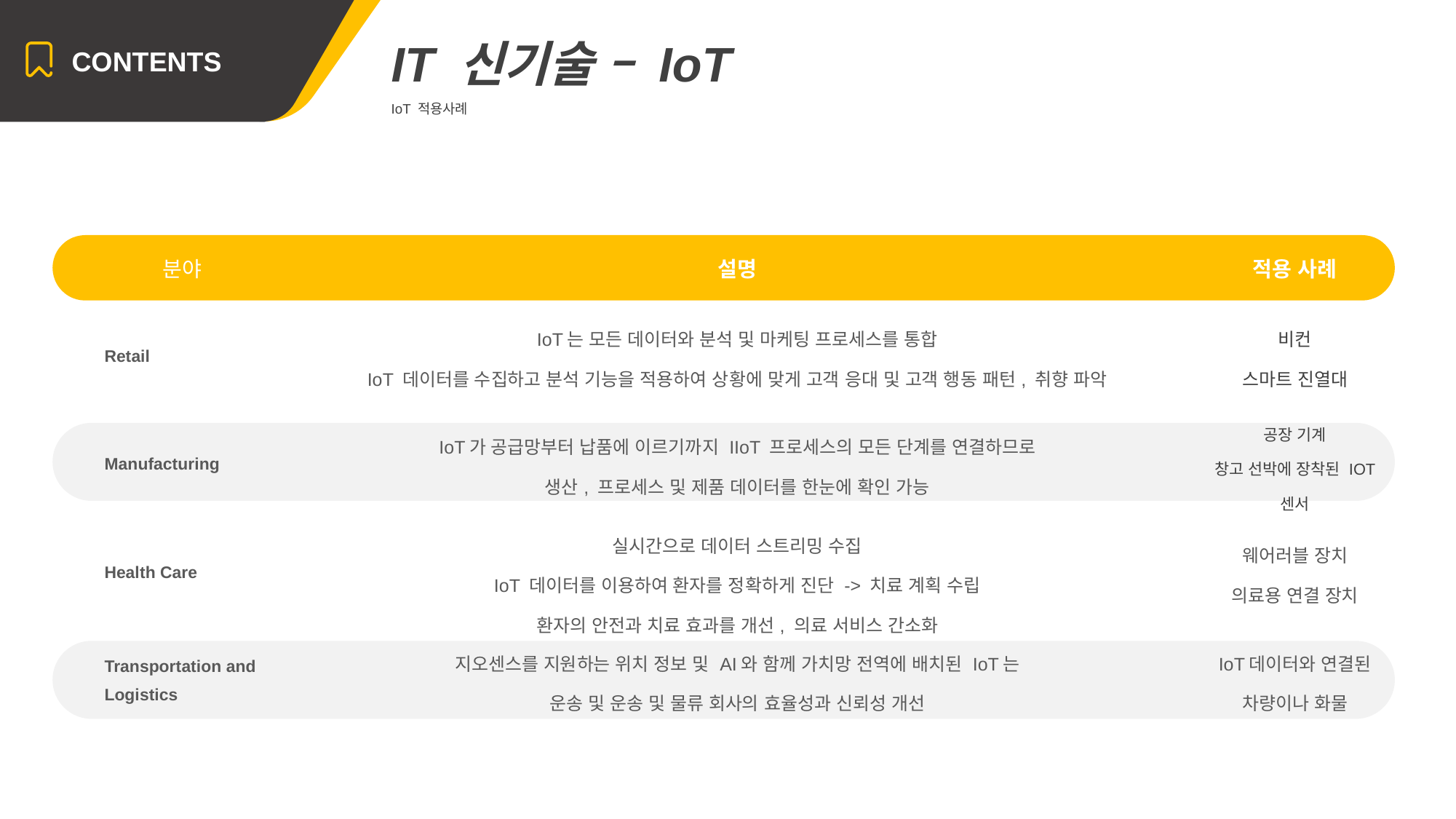

CONTENTS

IT 신기술 – IoT
IoT 적용사례

| 분야 | 설명 | 적용 사례 |
| --- | --- | --- |
| Retail | IoT는 모든 데이터와 분석 및 마케팅 프로세스를 통합 IoT 데이터를 수집하고 분석 기능을 적용하여 상황에 맞게 고객 응대 및 고객 행동 패턴, 취향 파악 | 비컨 스마트 진열대 |
| Manufacturing | IoT가 공급망부터 납품에 이르기까지 IIoT 프로세스의 모든 단계를 연결하므로 생산, 프로세스 및 제품 데이터를 한눈에 확인 가능 | 공장 기계 창고 선박에 장착된 IOT 센서 |
| Health Care | 실시간으로 데이터 스트리밍 수집 IoT 데이터를 이용하여 환자를 정확하게 진단 -> 치료 계획 수립 환자의 안전과 치료 효과를 개선, 의료 서비스 간소화 | 웨어러블 장치 의료용 연결 장치 |
| Transportation and Logistics | 지오센스를 지원하는 위치 정보 및 AI와 함께 가치망 전역에 배치된 IoT는 운송 및 운송 및 물류 회사의 효율성과 신뢰성 개선 | IoT데이터와 연결된 차량이나 화물 |